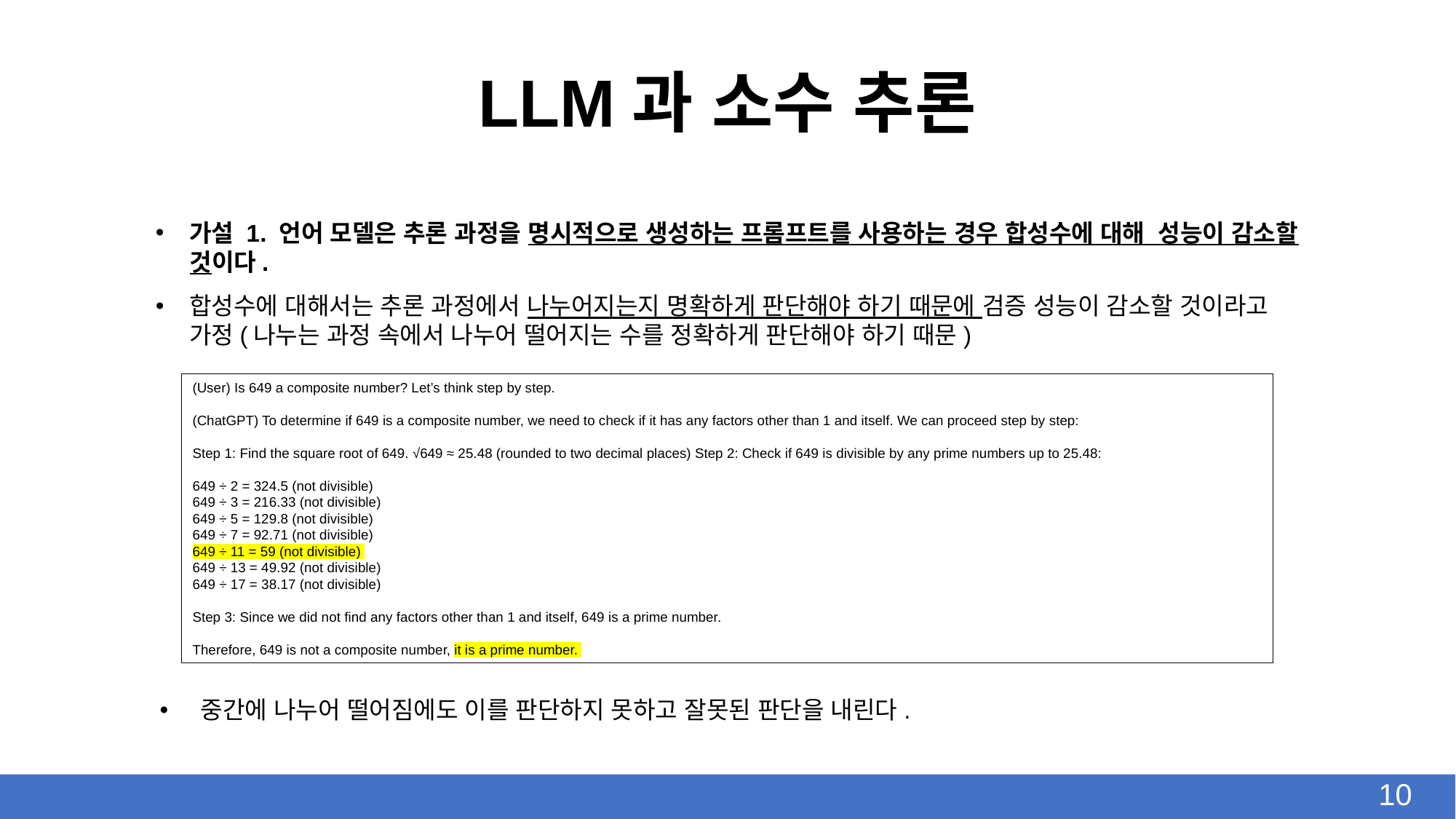

LLM과 소수 추론
가설 1. 언어 모델은 추론 과정을 명시적으로 생성하는 프롬프트를 사용하는 경우 합성수에 대해  성능이 감소할 것이다.
합성수에 대해서는 추론 과정에서 나누어지는지 명확하게 판단해야 하기 때문에 검증 성능이 감소할 것이라고 가정(나누는 과정 속에서 나누어 떨어지는 수를 정확하게 판단해야 하기 때문)

(User) Is 649 a composite number? Let’s think step by step.

(ChatGPT) To determine if 649 is a composite number, we need to check if it has any factors other than 1 and itself. We can proceed step by step:

Step 1: Find the square root of 649. √649 ≈ 25.48 (rounded to two decimal places) Step 2: Check if 649 is divisible by any prime numbers up to 25.48:

649 ÷ 2 = 324.5 (not divisible)
649 ÷ 3 = 216.33 (not divisible)
649 ÷ 5 = 129.8 (not divisible)
649 ÷ 7 = 92.71 (not divisible)
649 ÷ 11 = 59 (not divisible)
649 ÷ 13 = 49.92 (not divisible)
649 ÷ 17 = 38.17 (not divisible)

Step 3: Since we did not find any factors other than 1 and itself, 649 is a prime number.

Therefore, 649 is not a composite number, it is a prime number.
중간에 나누어 떨어짐에도 이를 판단하지 못하고 잘못된 판단을 내린다.

10